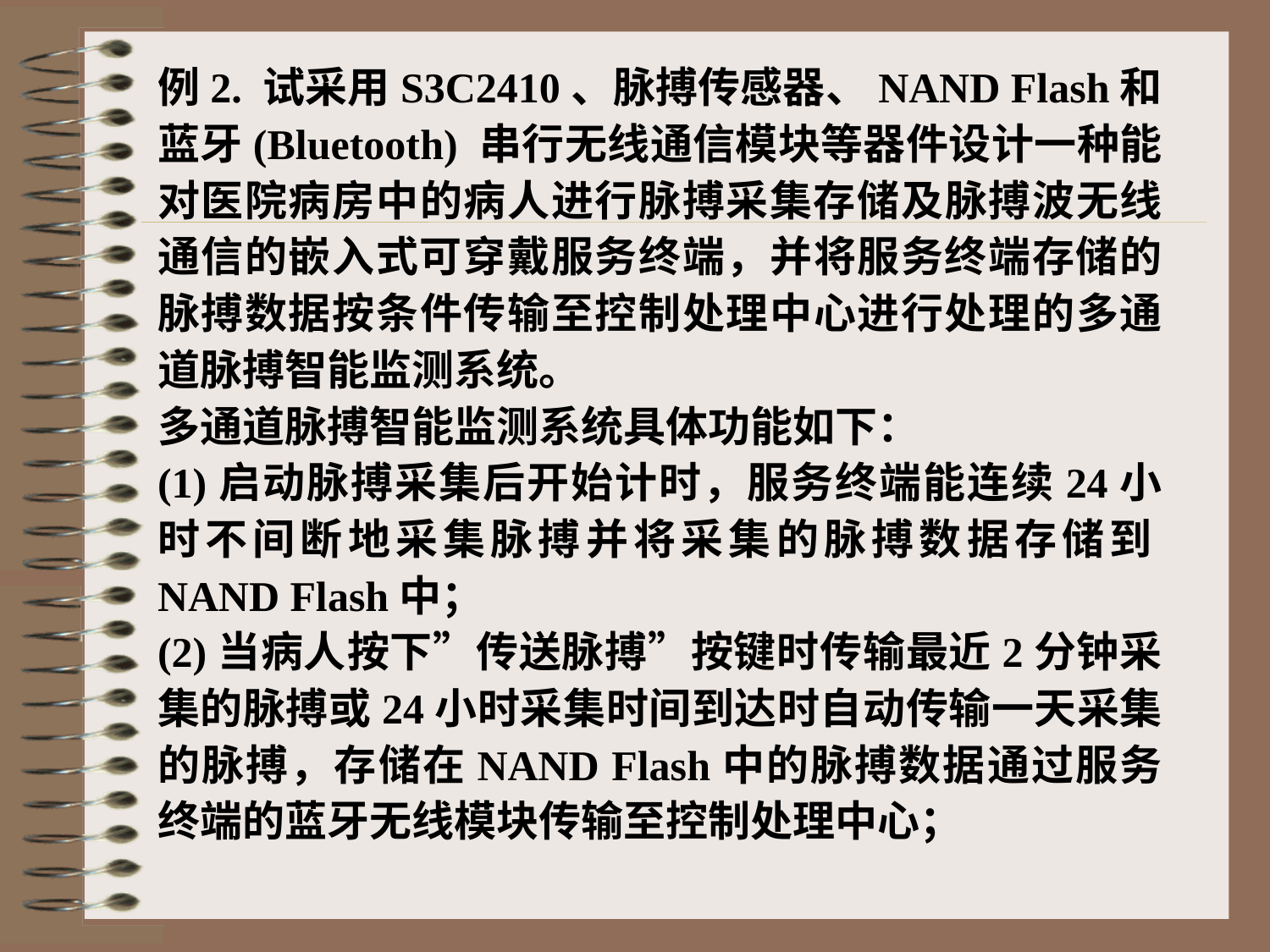

例2. 试采用S3C2410、脉搏传感器、NAND Flash和蓝牙(Bluetooth) 串行无线通信模块等器件设计一种能对医院病房中的病人进行脉搏采集存储及脉搏波无线通信的嵌入式可穿戴服务终端，并将服务终端存储的脉搏数据按条件传输至控制处理中心进行处理的多通道脉搏智能监测系统。
多通道脉搏智能监测系统具体功能如下：
(1)启动脉搏采集后开始计时，服务终端能连续24小时不间断地采集脉搏并将采集的脉搏数据存储到NAND Flash中；
(2)当病人按下”传送脉搏”按键时传输最近2分钟采集的脉搏或24小时采集时间到达时自动传输一天采集的脉搏，存储在NAND Flash中的脉搏数据通过服务终端的蓝牙无线模块传输至控制处理中心；